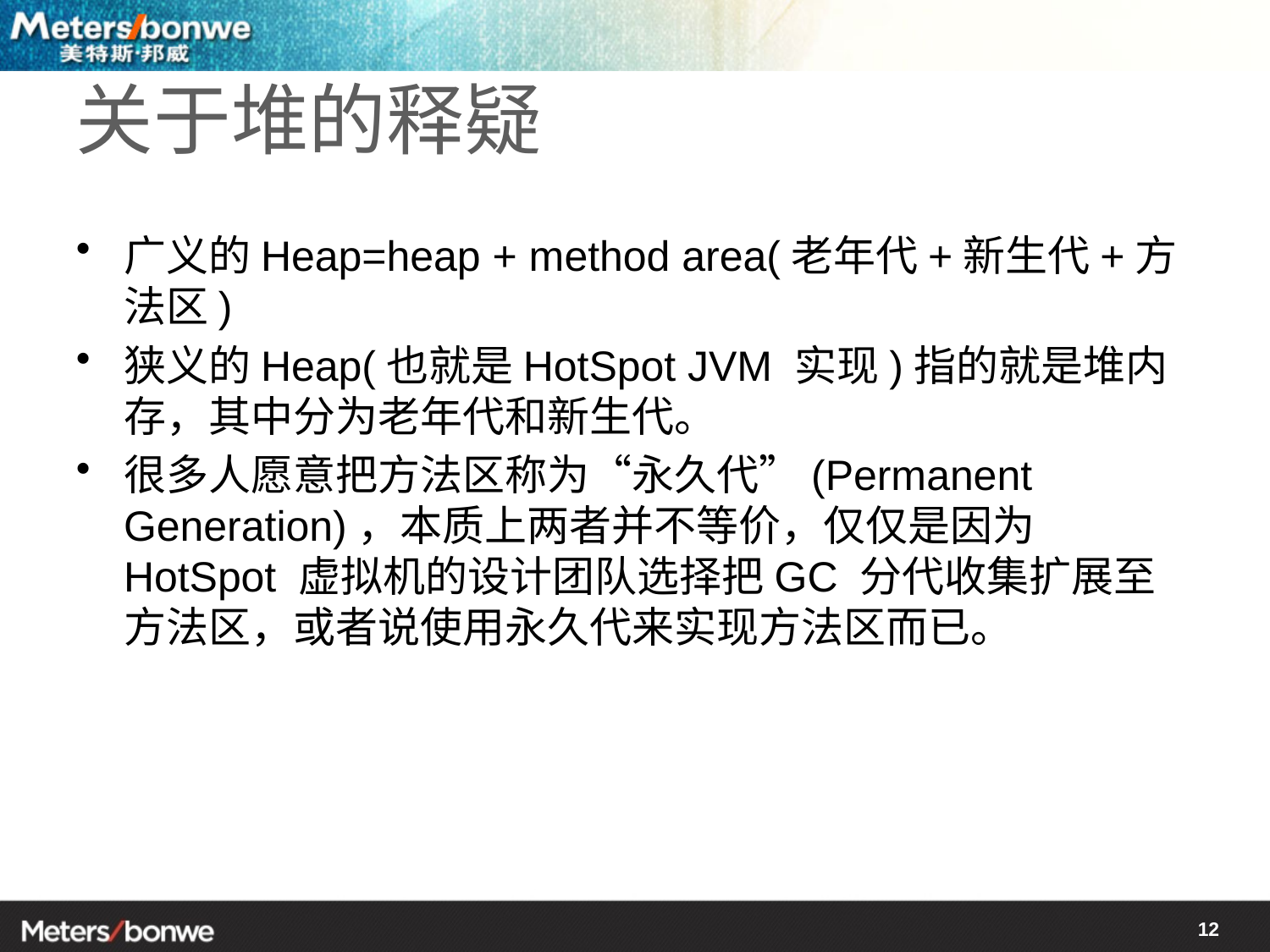

# 关于堆的释疑
广义的Heap=heap + method area(老年代+新生代+方法区)
狭义的Heap(也就是HotSpot JVM 实现)指的就是堆内存，其中分为老年代和新生代。
很多人愿意把方法区称为“永久代”(Permanent Generation)，本质上两者并不等价，仅仅是因为HotSpot 虚拟机的设计团队选择把GC 分代收集扩展至方法区，或者说使用永久代来实现方法区而已。